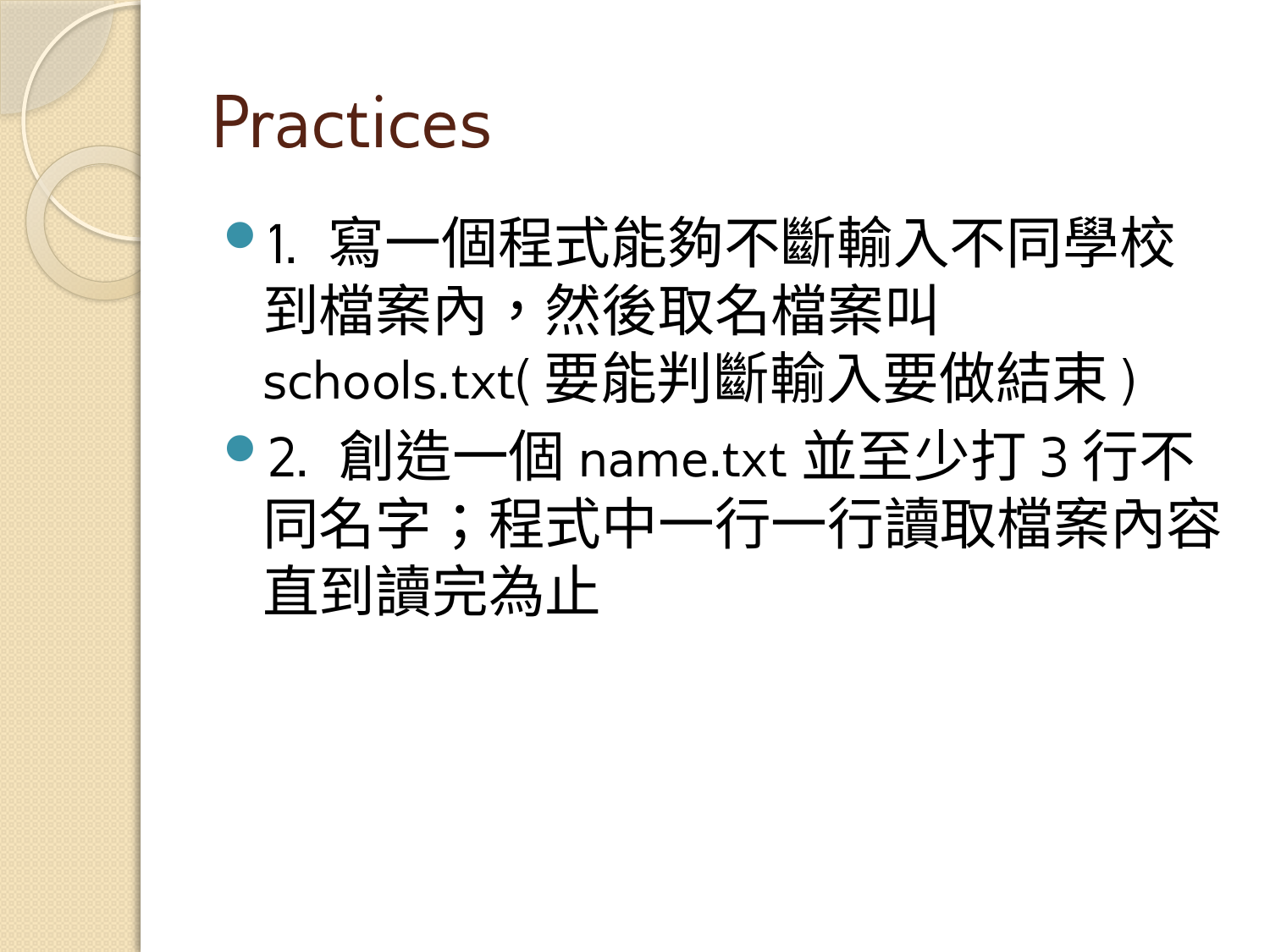

# Practices
1. 寫一個程式能夠不斷輸入不同學校到檔案內，然後取名檔案叫schools.txt(要能判斷輸入要做結束)
2. 創造一個name.txt並至少打3行不同名字；程式中一行一行讀取檔案內容直到讀完為止